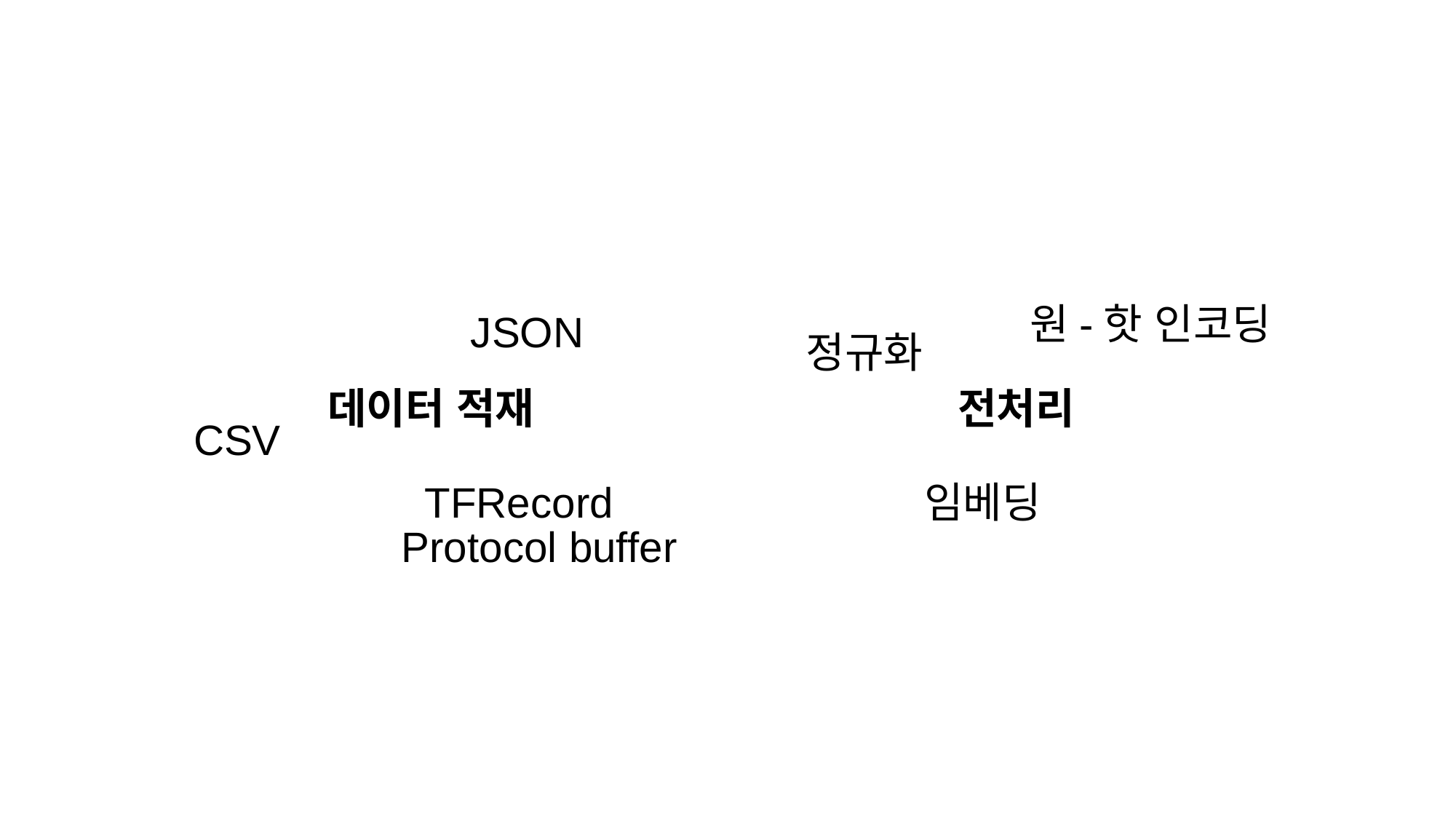

원-핫 인코딩
JSON
정규화
데이터 적재
전처리
CSV
TFRecord
임베딩
Protocol buffer